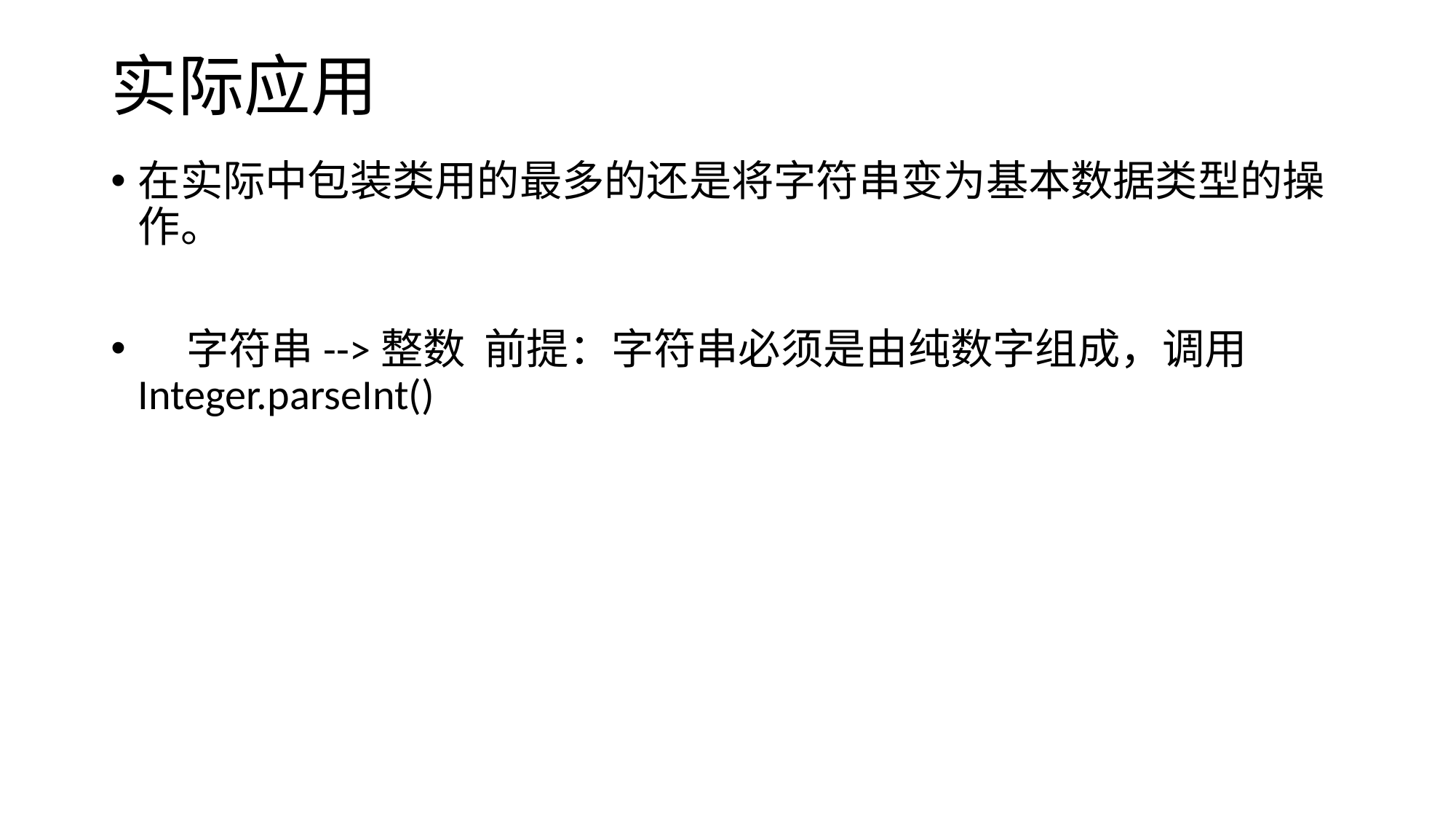

# 实际应用
在实际中包装类用的最多的还是将字符串变为基本数据类型的操作。

    字符串-->整数  前提：字符串必须是由纯数字组成，调用Integer.parseInt()